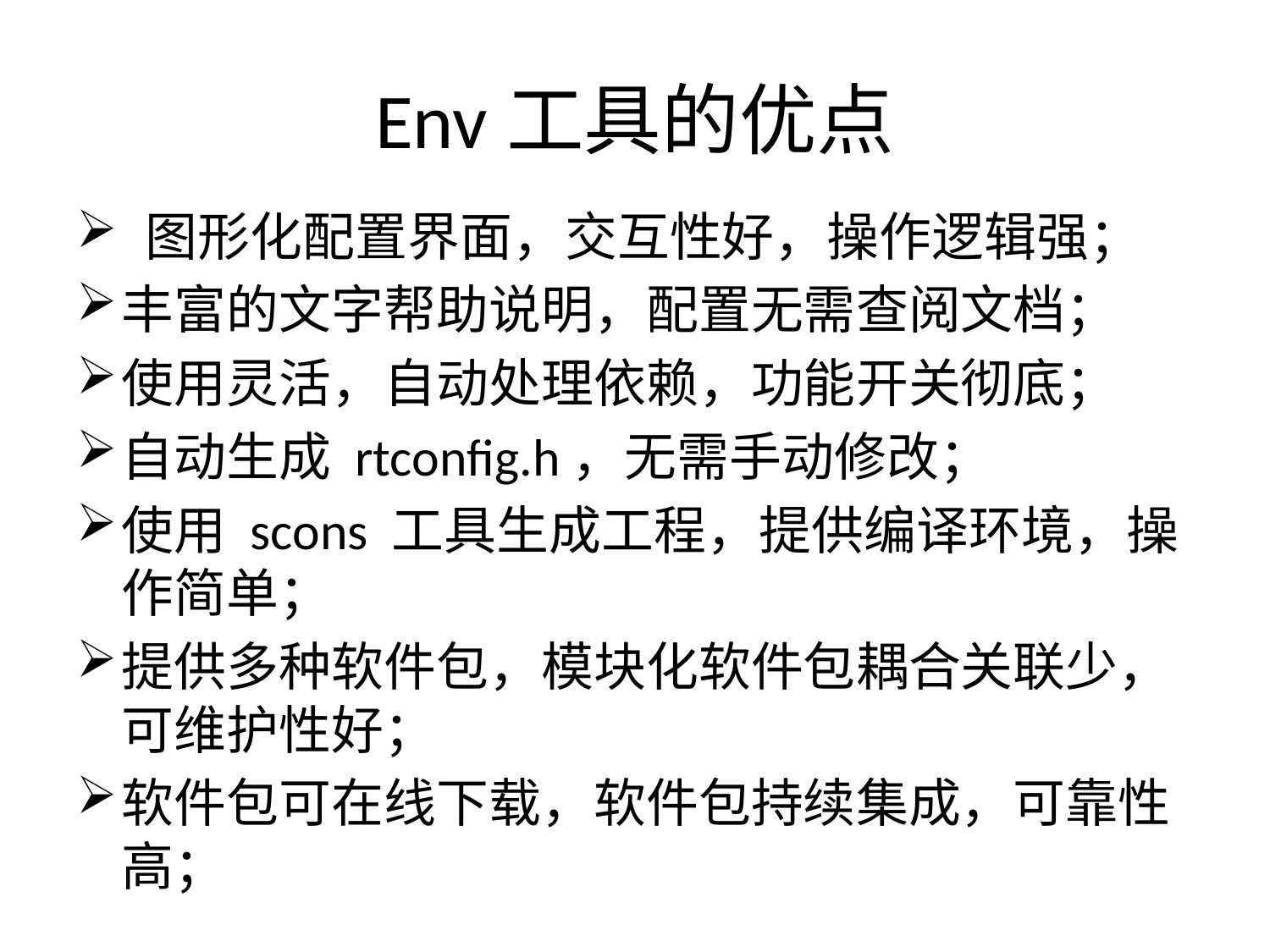

# Env工具的优点
 图形化配置界面，交互性好，操作逻辑强；
丰富的文字帮助说明，配置无需查阅文档；
使用灵活，自动处理依赖，功能开关彻底；
自动生成 rtconfig.h，无需手动修改；
使用 scons 工具生成工程，提供编译环境，操作简单；
提供多种软件包，模块化软件包耦合关联少，可维护性好；
软件包可在线下载，软件包持续集成，可靠性高；